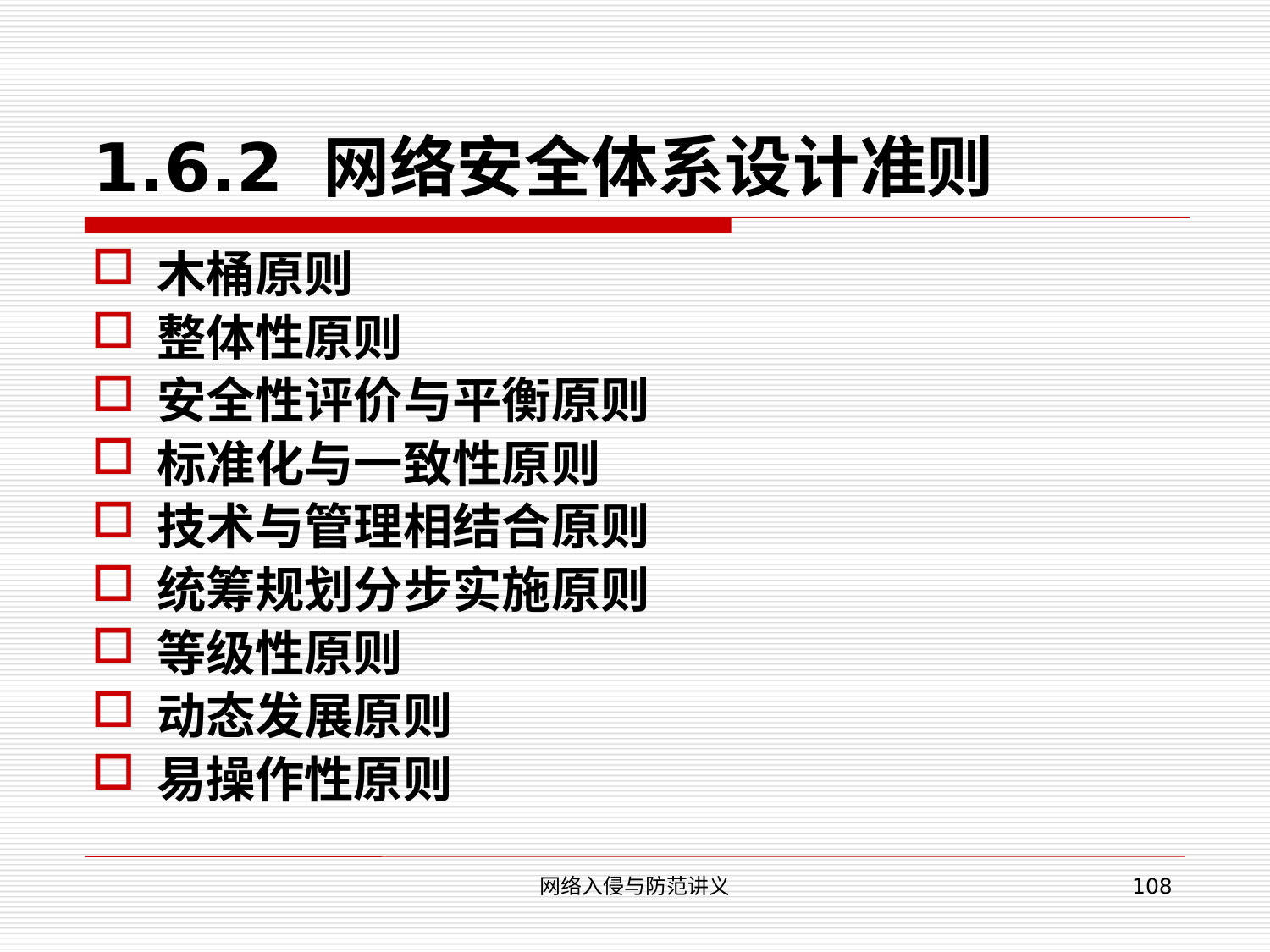

1.6.2 网络安全体系设计准则
木桶原则
整体性原则
安全性评价与平衡原则
标准化与一致性原则
技术与管理相结合原则
统筹规划分步实施原则
等级性原则
动态发展原则
易操作性原则

网络入侵与防范讲义
108